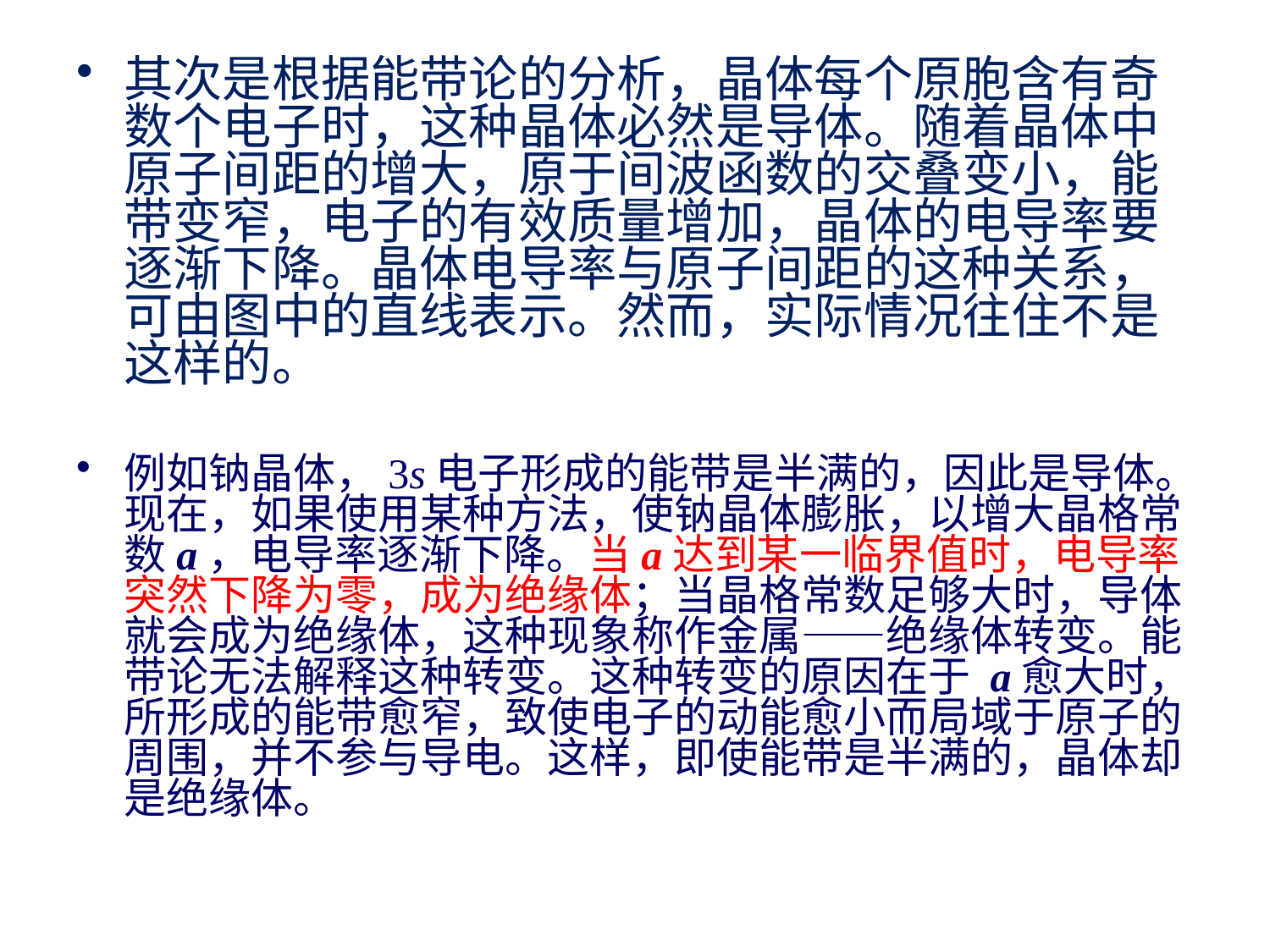

其次是根据能带论的分析，晶体每个原胞含有奇数个电子时，这种晶体必然是导体。随着晶体中原子间距的增大，原于间波函数的交叠变小，能带变窄，电子的有效质量增加，晶体的电导率要逐渐下降。晶体电导率与原子间距的这种关系，可由图中的直线表示。然而，实际情况往住不是这样的。

例如钠晶体，3s电子形成的能带是半满的，因此是导体。现在，如果使用某种方法，使钠晶体膨胀，以增大晶格常数a，电导率逐渐下降。当a达到某一临界值时，电导率突然下降为零，成为绝缘体；当晶格常数足够大时，导体就会成为绝缘体，这种现象称作金属——绝缘体转变。能带论无法解释这种转变。这种转变的原因在于 a愈大时，所形成的能带愈窄，致使电子的动能愈小而局域于原子的周围，并不参与导电。这样，即使能带是半满的，晶体却是绝缘体。